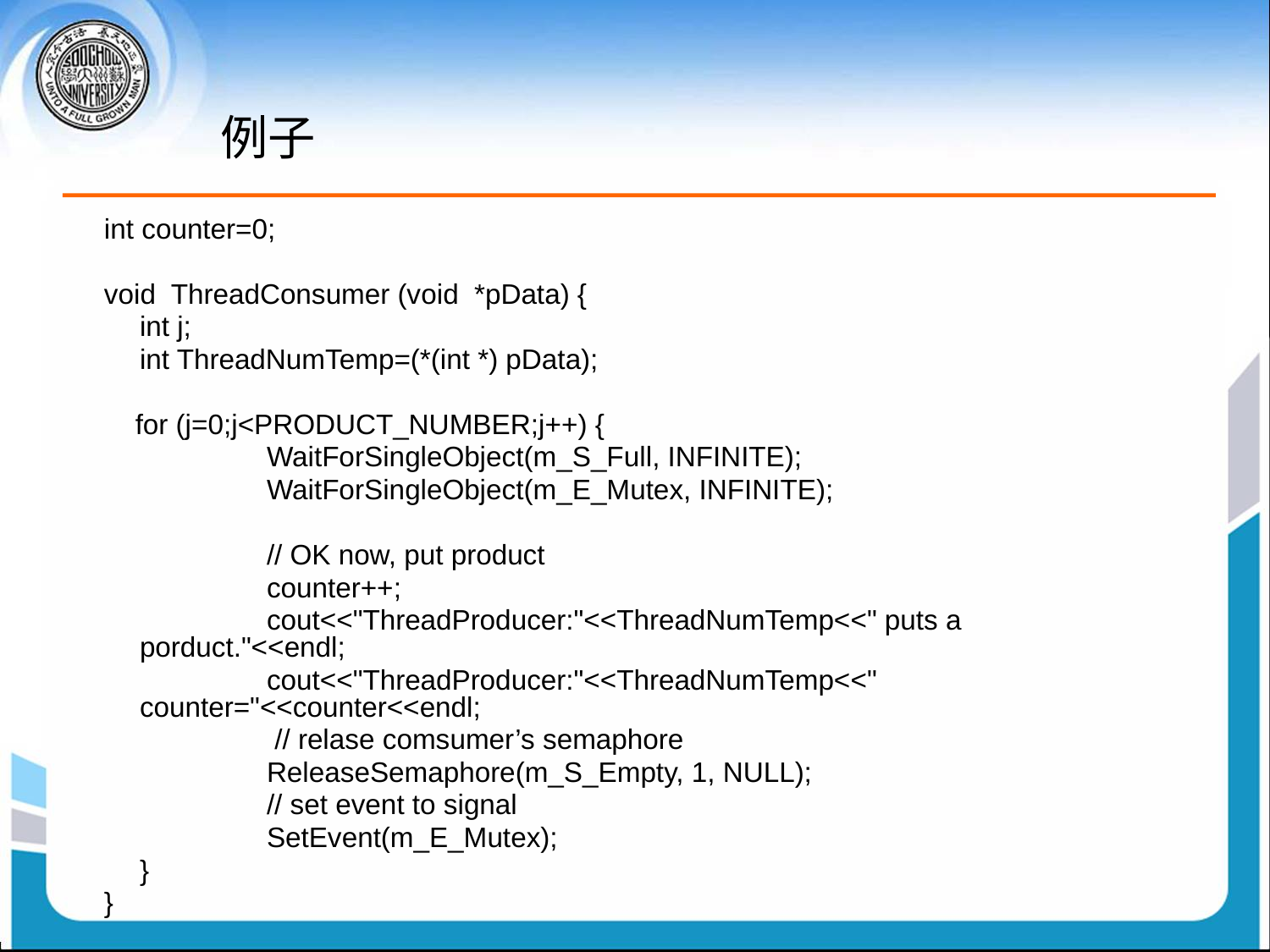

# 例子
int counter=0;

void  ThreadConsumer (void  *pData) {
	int j;
	int ThreadNumTemp=(*(int *) pData);

    for (j=0;j<PRODUCT_NUMBER;j++) {
		WaitForSingleObject(m_S_Full, INFINITE);
		WaitForSingleObject(m_E_Mutex, INFINITE);

		// OK now, put product
		counter++;
		cout<<"ThreadProducer:"<<ThreadNumTemp<<" puts a porduct."<<endl;
		cout<<"ThreadProducer:"<<ThreadNumTemp<<" counter="<<counter<<endl;
	   	 // relase comsumer’s semaphore
		ReleaseSemaphore(m_S_Empty, 1, NULL);
		// set event to signal
		SetEvent(m_E_Mutex);
	}
}